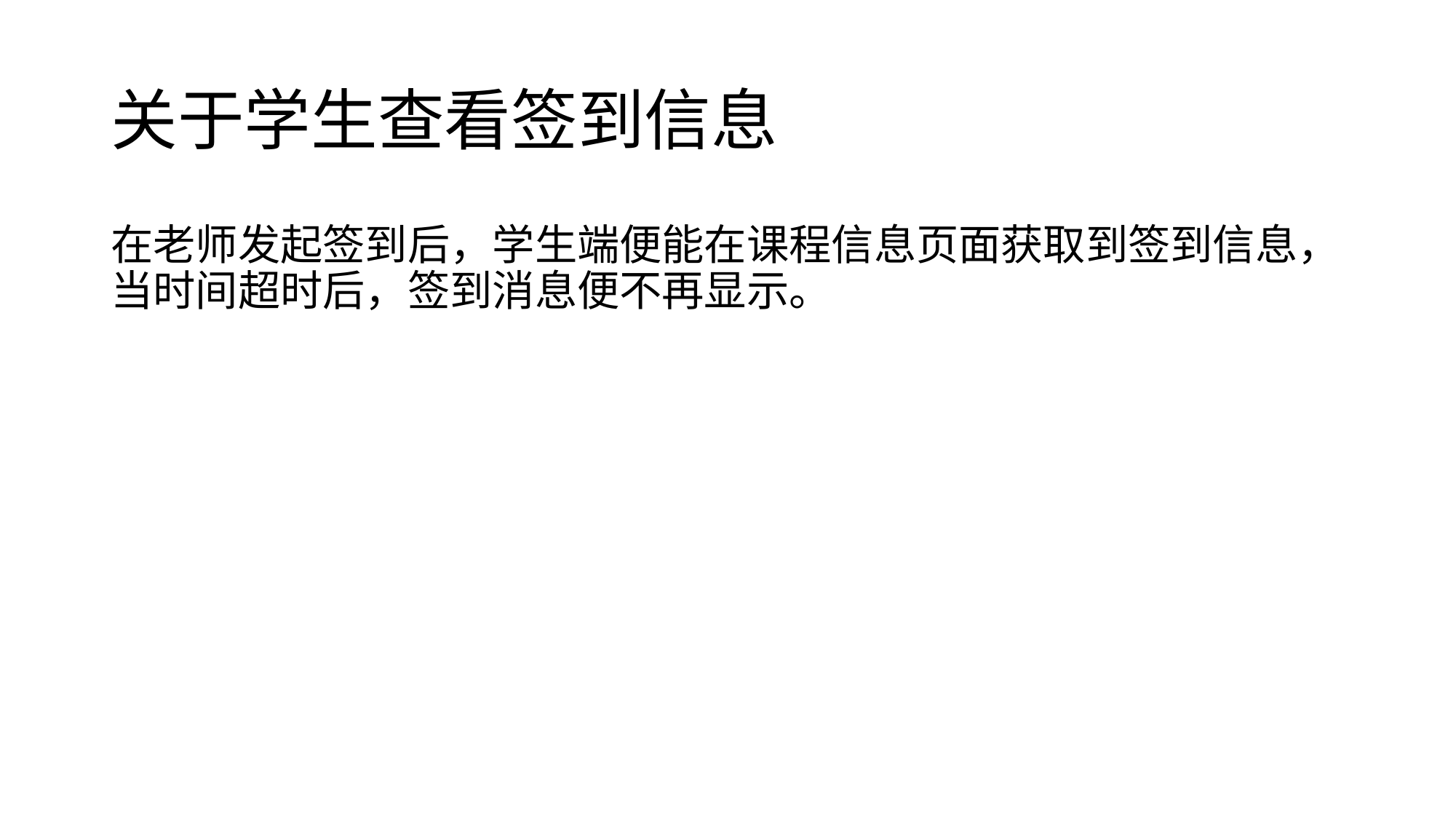

# 关于学生查看签到信息
在老师发起签到后，学生端便能在课程信息页面获取到签到信息，当时间超时后，签到消息便不再显示。